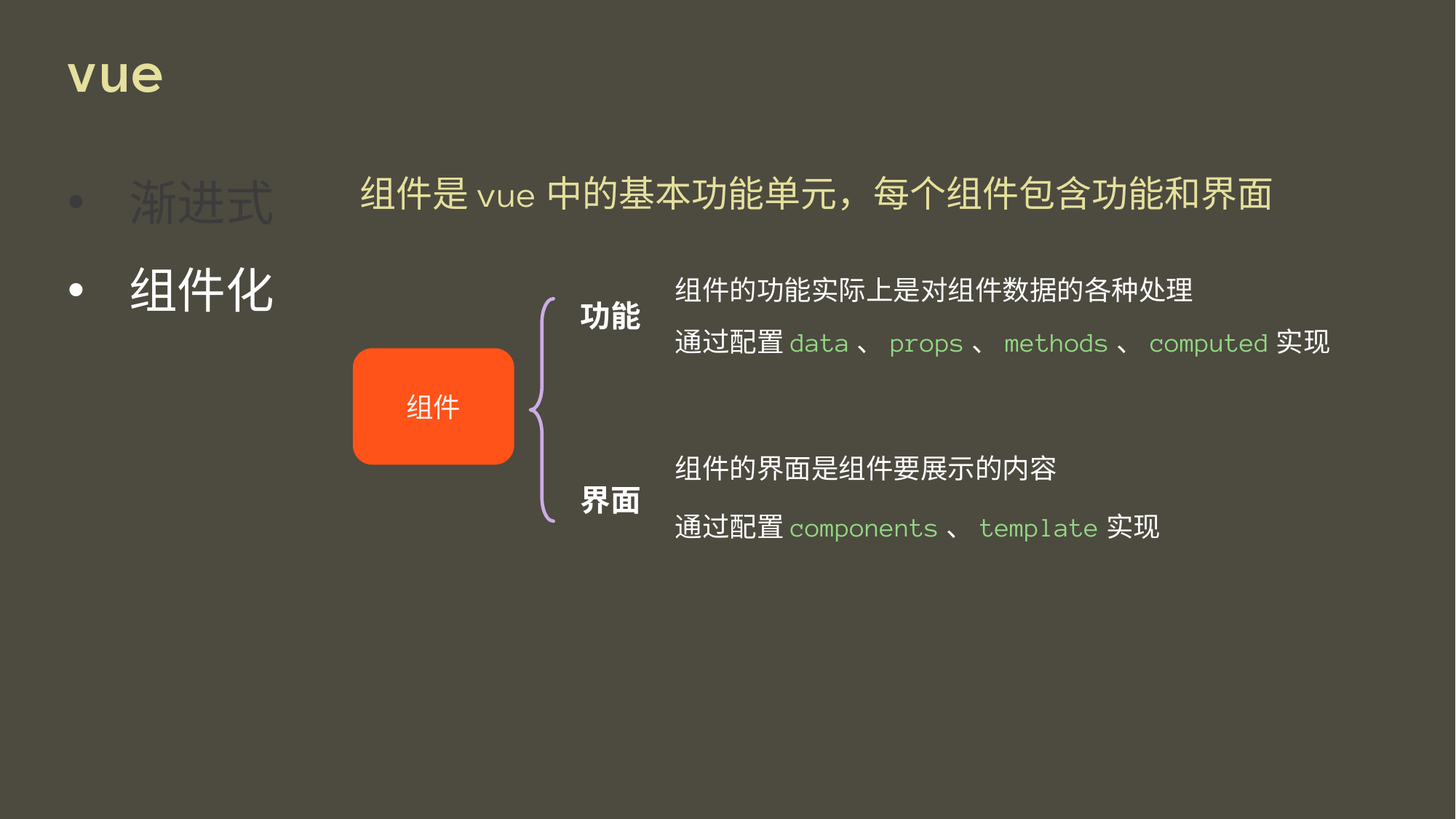

# vue
渐进式
组件化
组件是vue中的基本功能单元，每个组件包含功能和界面
组件的功能实际上是对组件数据的各种处理
功能

通过配置data、props、methods、computed实现
组件
组件的界面是组件要展示的内容
界面
通过配置components、template实现